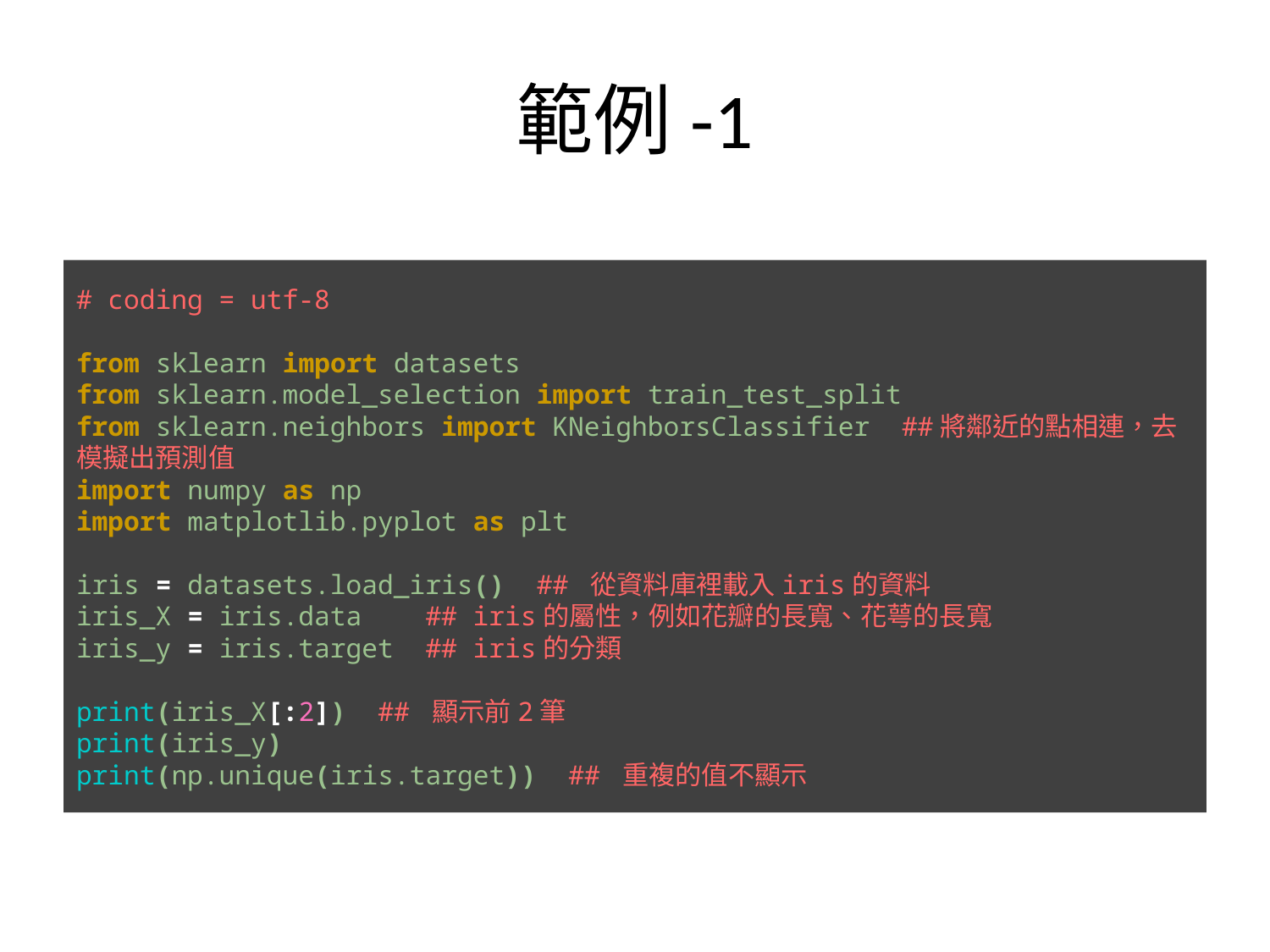

# 範例-1
# coding = utf-8 from sklearn import datasets from sklearn.model_selection import train_test_split from sklearn.neighbors import KNeighborsClassifier  ##將鄰近的點相連，去模擬出預測值 import numpy as np import matplotlib.pyplot as plt iris = datasets.load_iris()  ## 從資料庫裡載入iris的資料 iris_X = iris.data    ## iris的屬性，例如花瓣的長寬、花萼的長寬 iris_y = iris.target  ## iris的分類 print(iris_X[:2])  ## 顯示前2筆 print(iris_y) print(np.unique(iris.target))  ## 重複的值不顯示